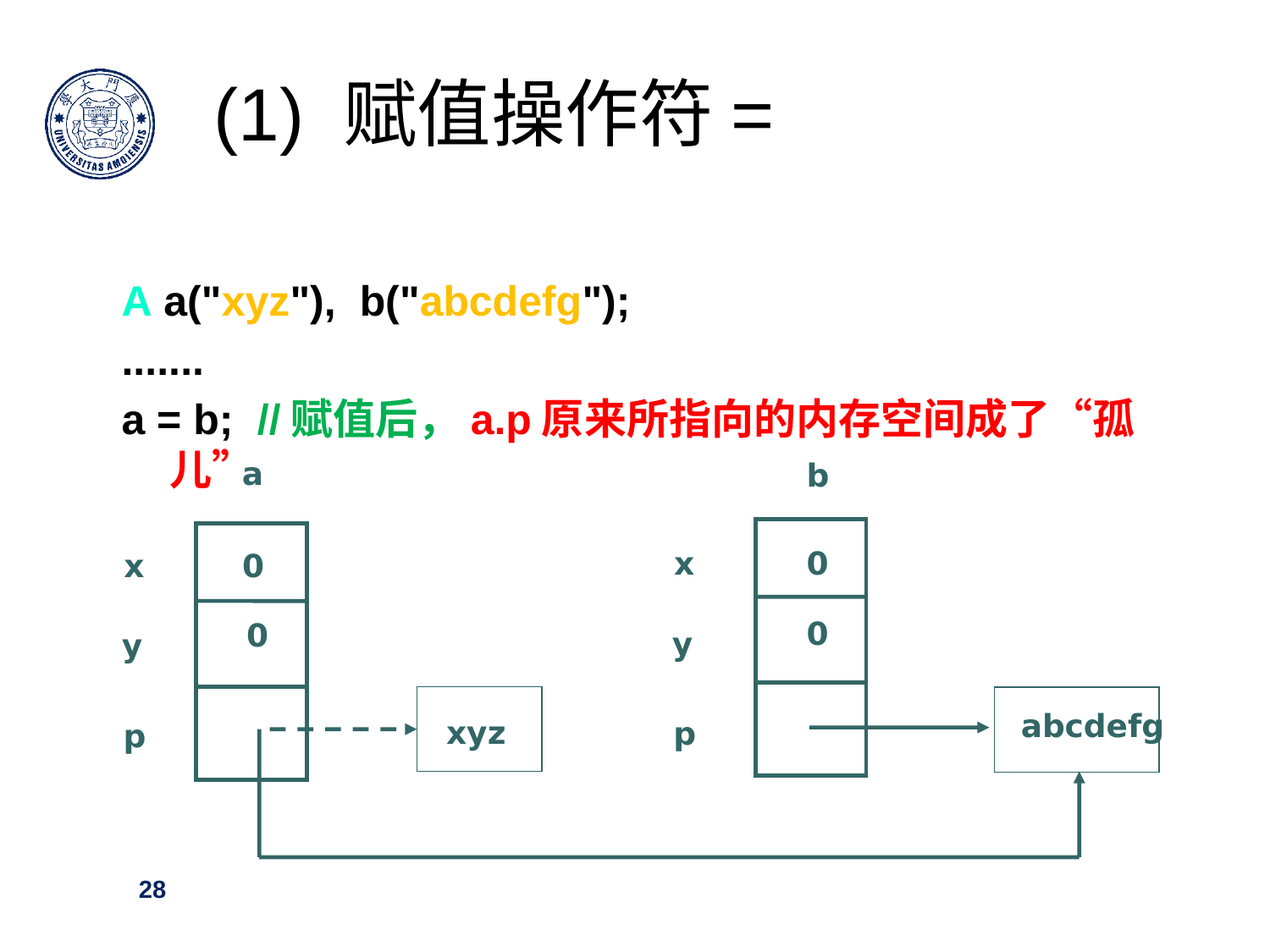

(1) 赋值操作符=
A a("xyz"),  b("abcdefg");
.......
a = b;  //赋值后，a.p原来所指向的内存空间成了“孤儿”
a
b

x
0
x
0

0
0
y
y

abcdefg
xyz
p
p

28